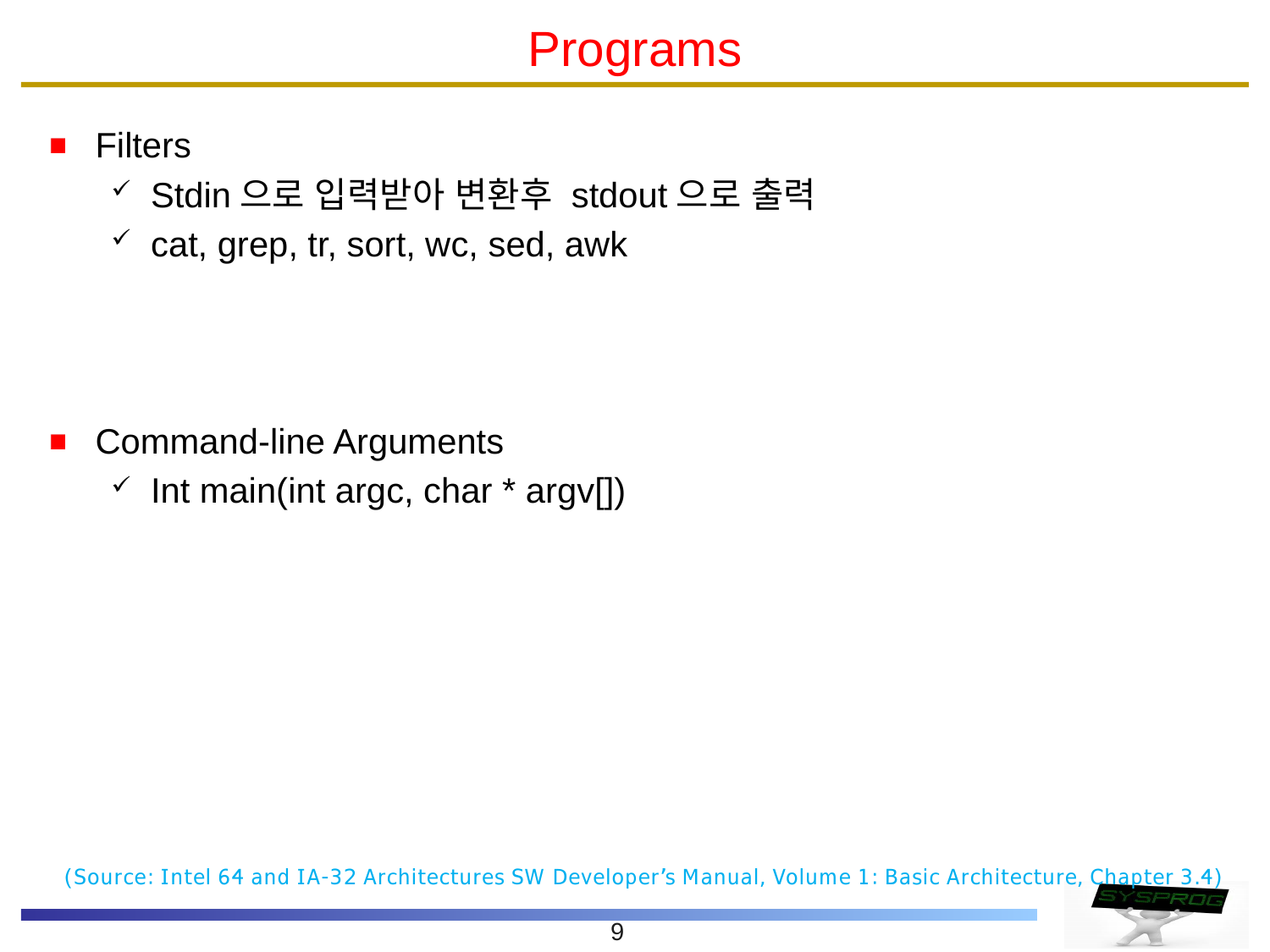

# Programs
Filters
Stdin으로 입력받아 변환후 stdout으로 출력
cat, grep, tr, sort, wc, sed, awk

Command-line Arguments
Int main(int argc, char * argv[])

(Source: Intel 64 and IA-32 Architectures SW Developer’s Manual, Volume 1: Basic Architecture, Chapter 3.4)
9